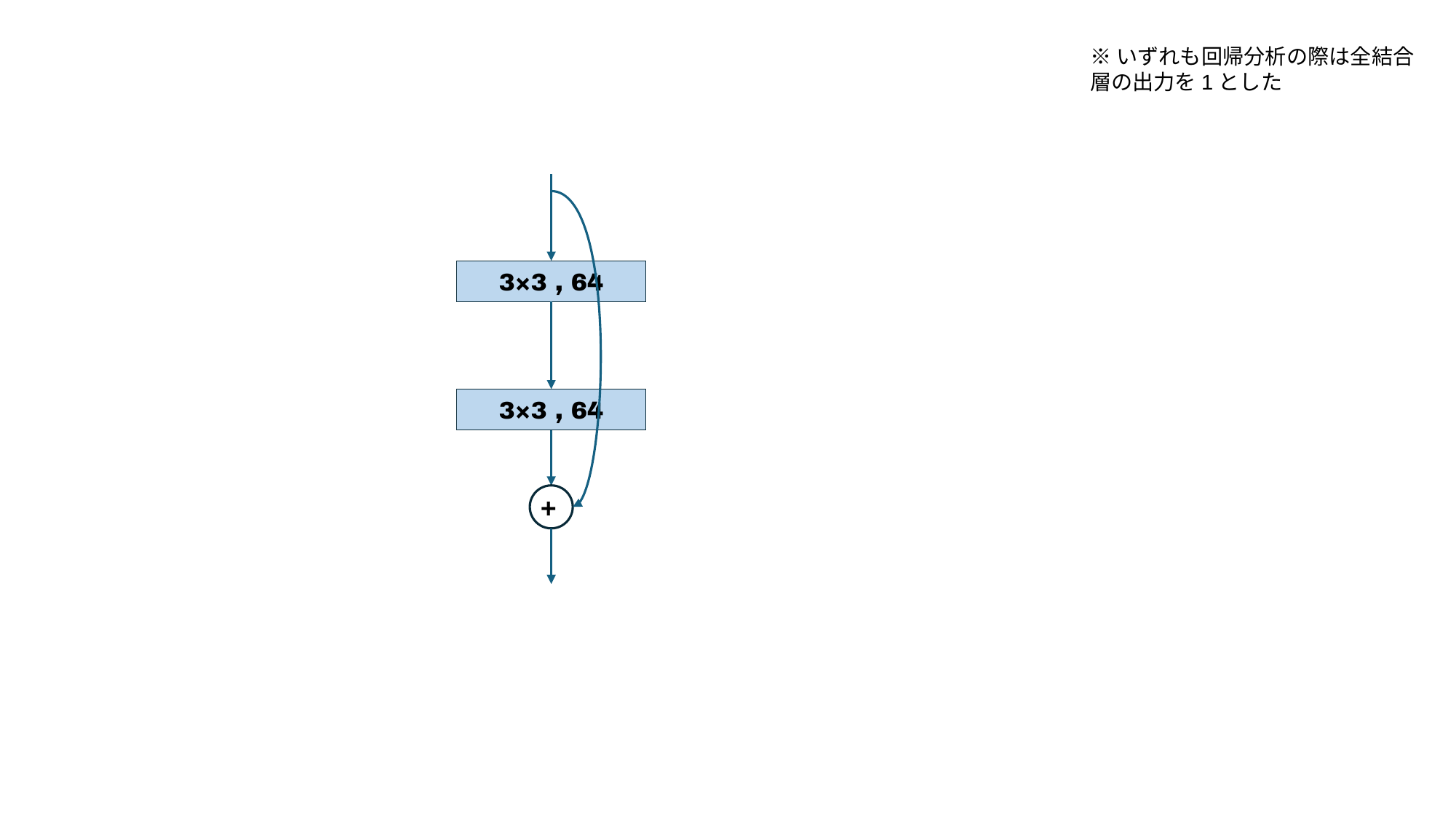

※いずれも回帰分析の際は全結合層の出力を1とした
3×3 , 64
3×3 , 64

+